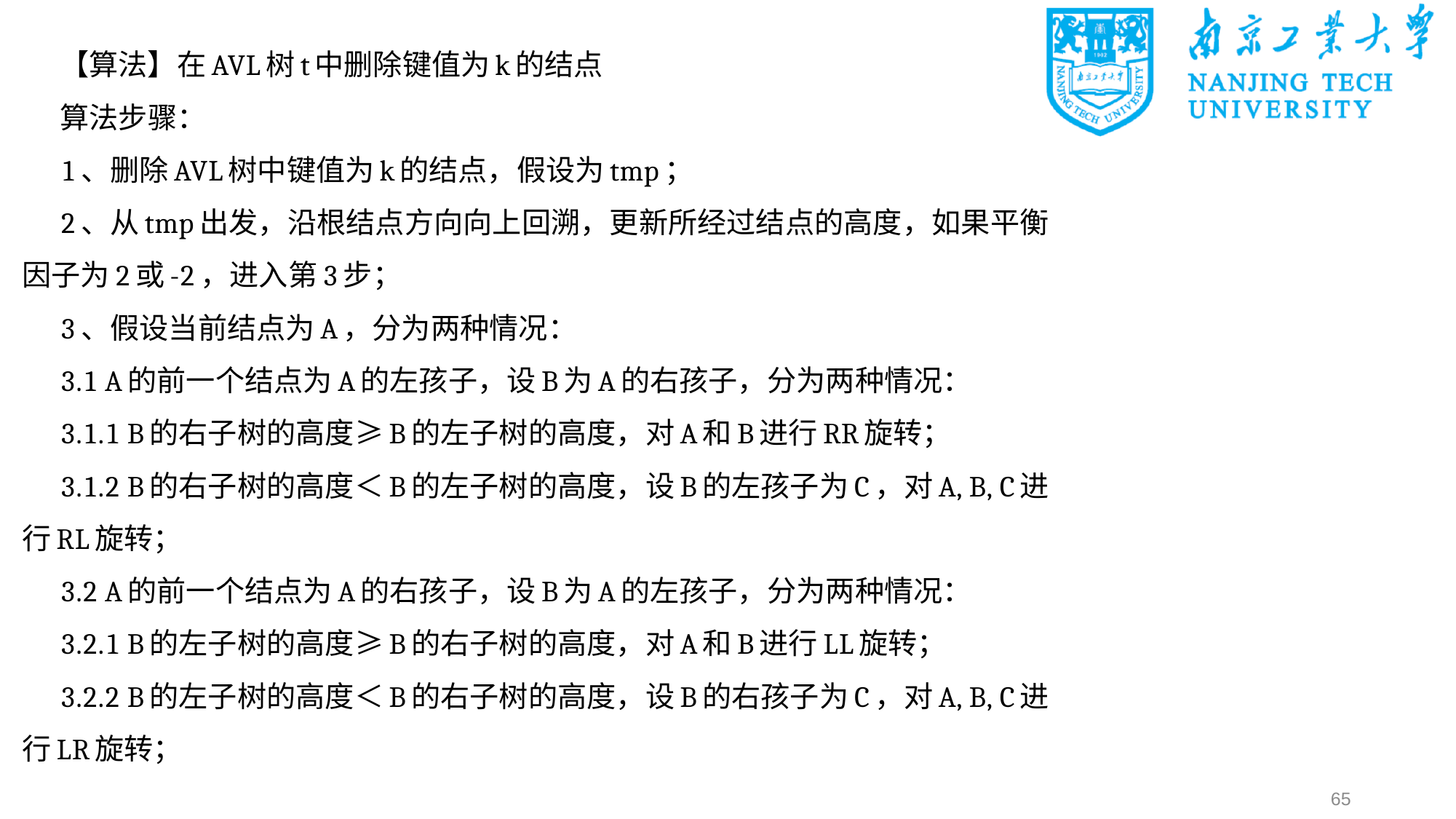

【算法】在AVL树t中删除键值为k的结点
算法步骤：
1、删除AVL树中键值为k的结点，假设为tmp；
2、从tmp出发，沿根结点方向向上回溯，更新所经过结点的高度，如果平衡因子为2或-2，进入第3步；
3、假设当前结点为A，分为两种情况：
3.1 A的前一个结点为A的左孩子，设B为A的右孩子，分为两种情况：
3.1.1 B的右子树的高度≥B的左子树的高度，对A和B进行RR旋转；
3.1.2 B的右子树的高度＜B的左子树的高度，设B的左孩子为C，对A, B, C进行RL旋转；
3.2 A的前一个结点为A的右孩子，设B为A的左孩子，分为两种情况：
3.2.1 B的左子树的高度≥B的右子树的高度，对A和B进行LL旋转；
3.2.2 B的左子树的高度＜B的右子树的高度，设B的右孩子为C，对A, B, C进行LR旋转；
65